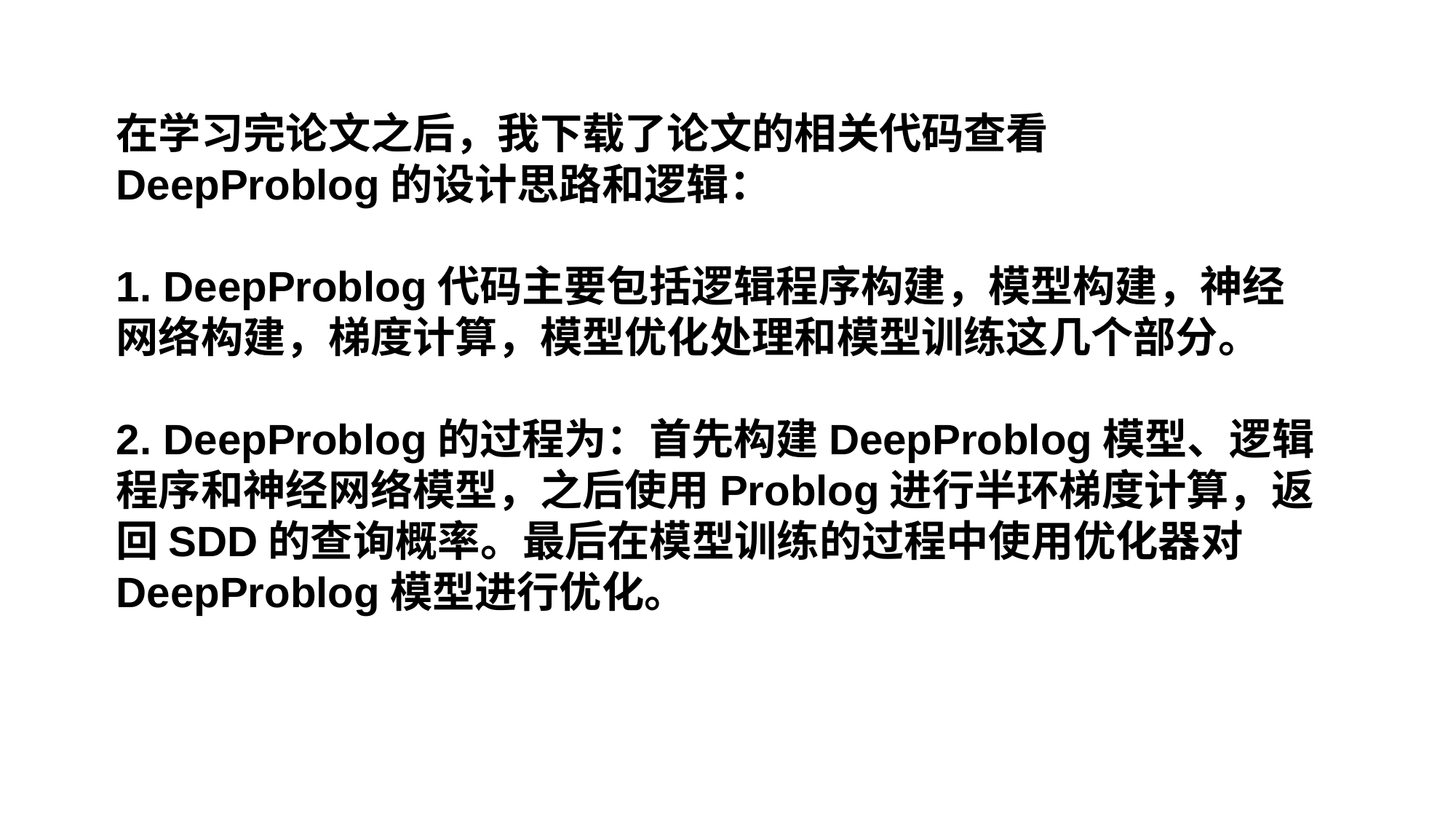

在学习完论文之后，我下载了论文的相关代码查看DeepProblog的设计思路和逻辑：

1. DeepProblog代码主要包括逻辑程序构建，模型构建，神经网络构建，梯度计算，模型优化处理和模型训练这几个部分。

2. DeepProblog的过程为：首先构建DeepProblog模型、逻辑程序和神经网络模型，之后使用Problog进行半环梯度计算，返回SDD的查询概率。最后在模型训练的过程中使用优化器对DeepProblog模型进行优化。